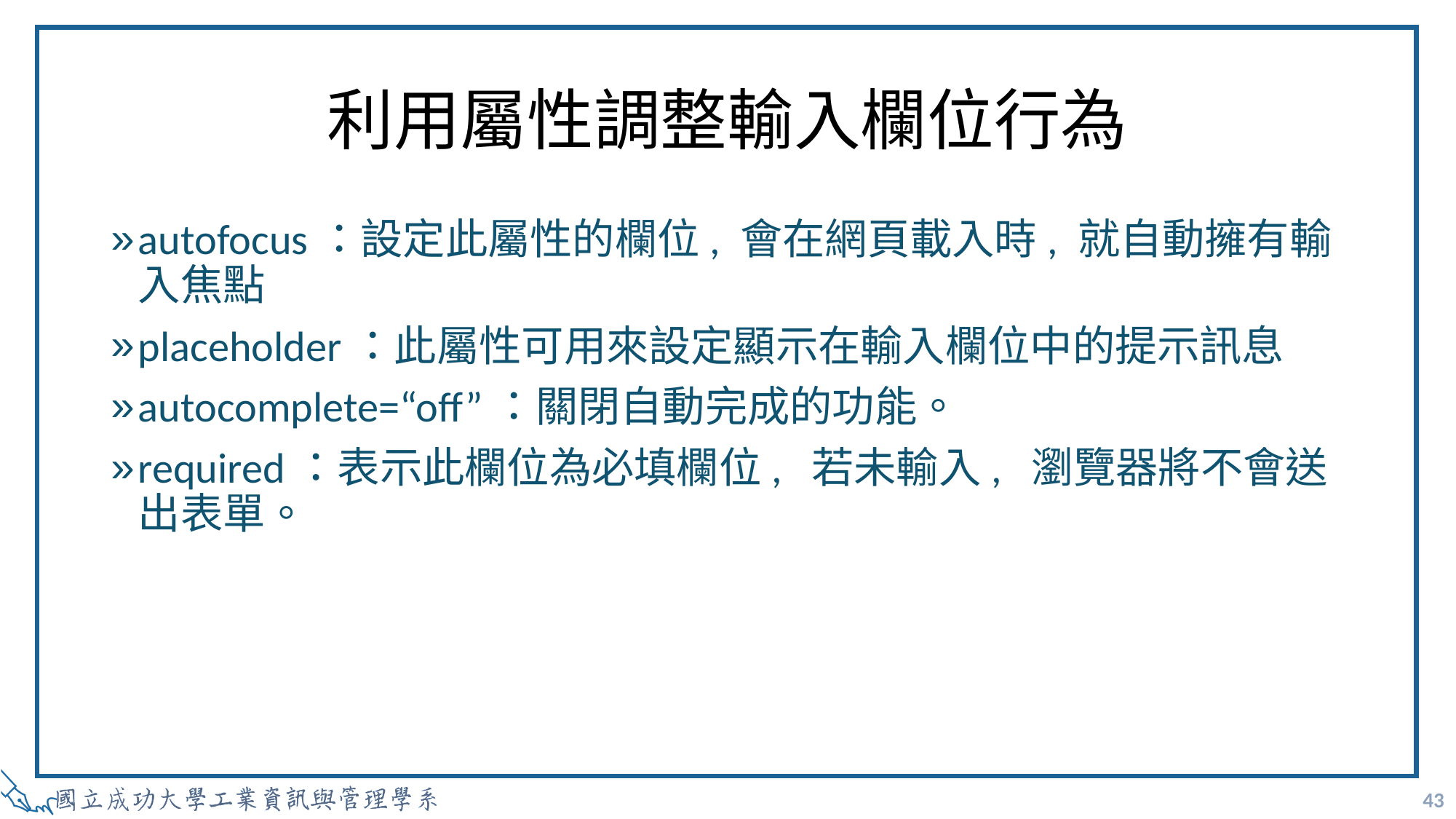

# 利用屬性調整輸入欄位行為
autofocus：設定此屬性的欄位, 會在網頁載入時, 就自動擁有輸入焦點
placeholder：此屬性可用來設定顯示在輸入欄位中的提示訊息
autocomplete=“off”：關閉自動完成的功能。
required：表示此欄位為必填欄位,  若未輸入,  瀏覽器將不會送出表單。
43